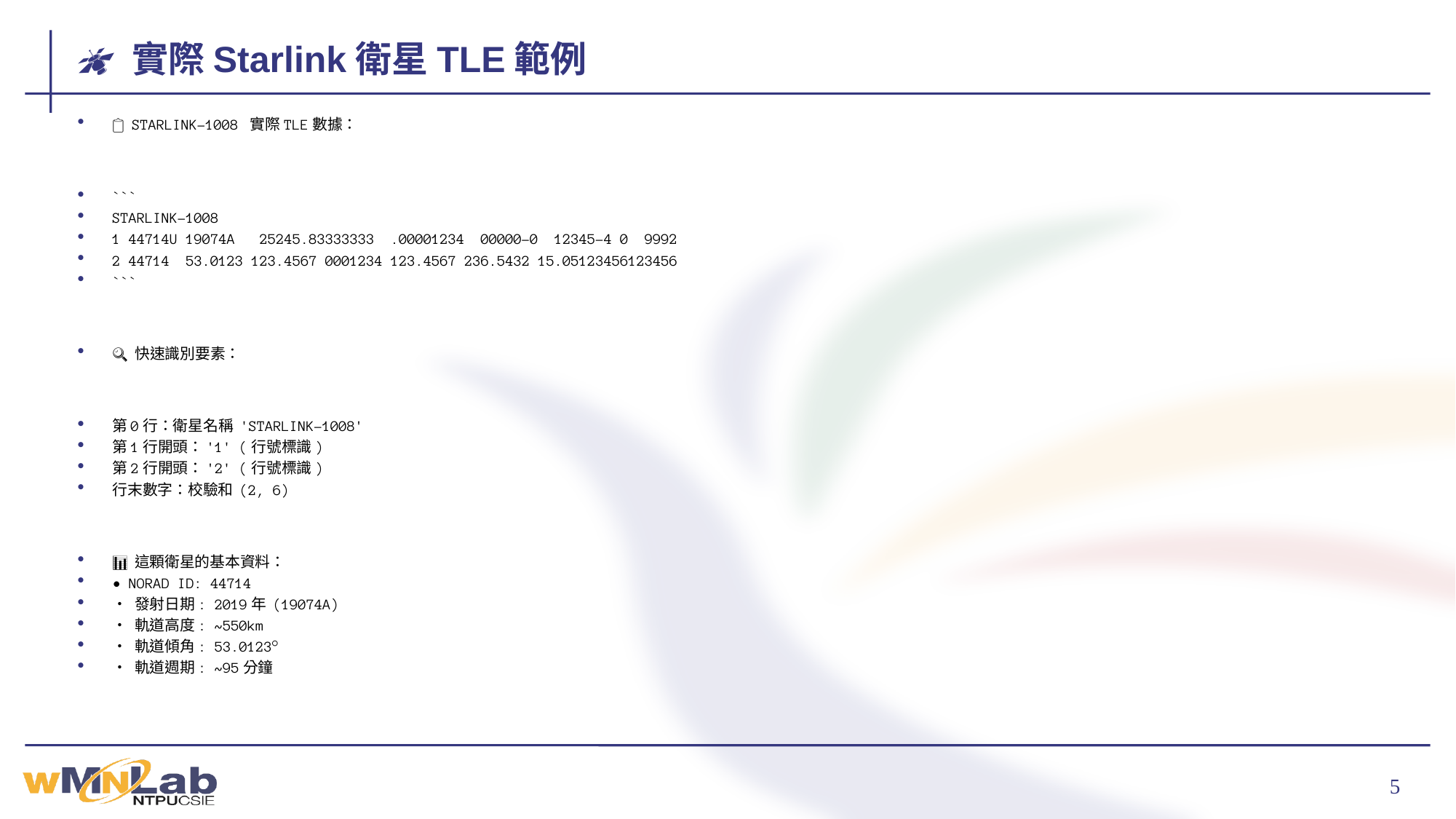

# 🛰️ 實際Starlink衛星TLE範例
📋 STARLINK-1008 實際TLE數據：

```
STARLINK-1008
1 44714U 19074A   25245.83333333  .00001234  00000-0  12345-4 0  9992
2 44714  53.0123 123.4567 0001234 123.4567 236.5432 15.05123456123456
```

🔍 快速識別要素：

第0行：衛星名稱 'STARLINK-1008'
第1行開頭：'1' (行號標識)
第2行開頭：'2' (行號標識)
行末數字：校驗和 (2, 6)

📊 這顆衛星的基本資料：
• NORAD ID: 44714
• 發射日期: 2019年 (19074A)
• 軌道高度: ~550km
• 軌道傾角: 53.0123°
• 軌道週期: ~95分鐘